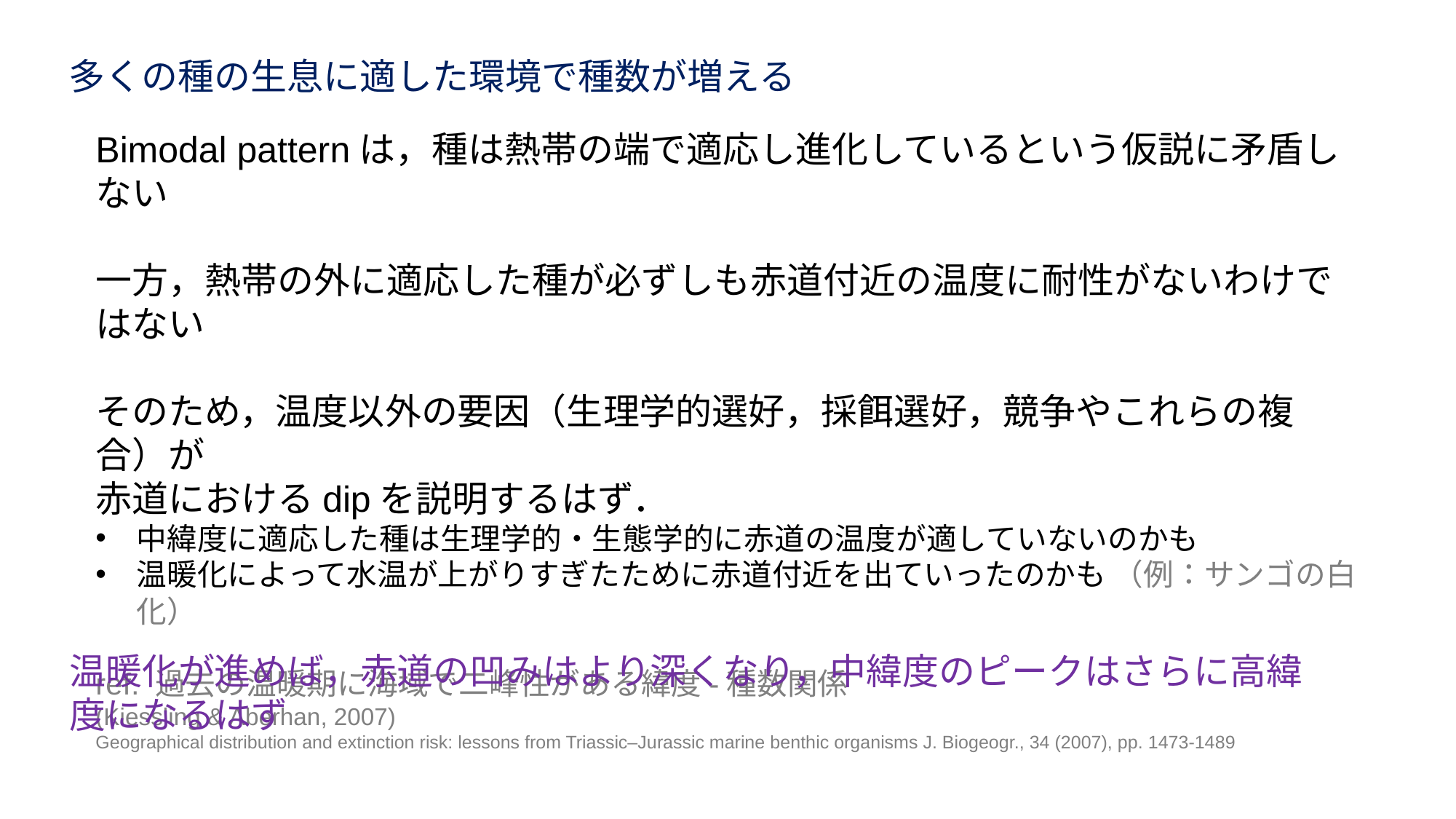

多くの種の生息に適した環境で種数が増える
Bimodal patternは，種は熱帯の端で適応し進化しているという仮説に矛盾しない

一方，熱帯の外に適応した種が必ずしも赤道付近の温度に耐性がないわけではない

そのため，温度以外の要因（生理学的選好，採餌選好，競争やこれらの複合）が
赤道におけるdipを説明するはず．
中緯度に適応した種は生理学的・生態学的に赤道の温度が適していないのかも
温暖化によって水温が上がりすぎたために赤道付近を出ていったのかも （例：サンゴの白化）

ref. 過去の温暖期に海域で二峰性がある緯度-種数関係
(Kiessling & Aberhan, 2007)
Geographical distribution and extinction risk: lessons from Triassic–Jurassic marine benthic organisms J. Biogeogr., 34 (2007), pp. 1473-1489
温暖化が進めば，赤道の凹みはより深くなり，中緯度のピークはさらに高緯度になるはず